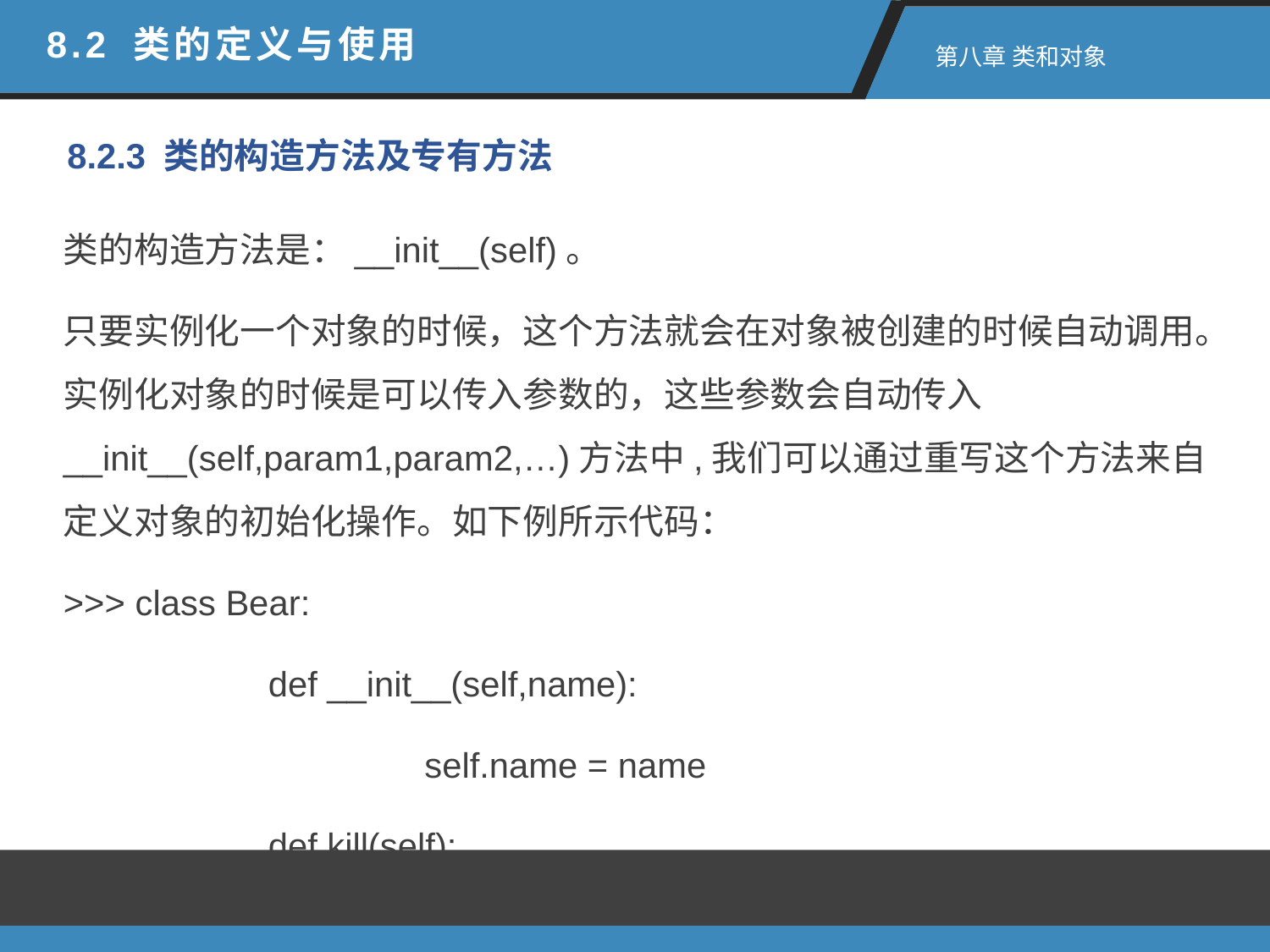

8.2 类的定义与使用
  第八章 类和对象
8.2.3 类的构造方法及专有方法
类的构造方法是：__init__(self)。
只要实例化一个对象的时候，这个方法就会在对象被创建的时候自动调用。实例化对象的时候是可以传入参数的，这些参数会自动传入__init__(self,param1,param2,…)方法中,我们可以通过重写这个方法来自定义对象的初始化操作。如下例所示代码：
>>> class Bear:
	        def __init__(self,name):
		           self.name = name
	        def kill(self):